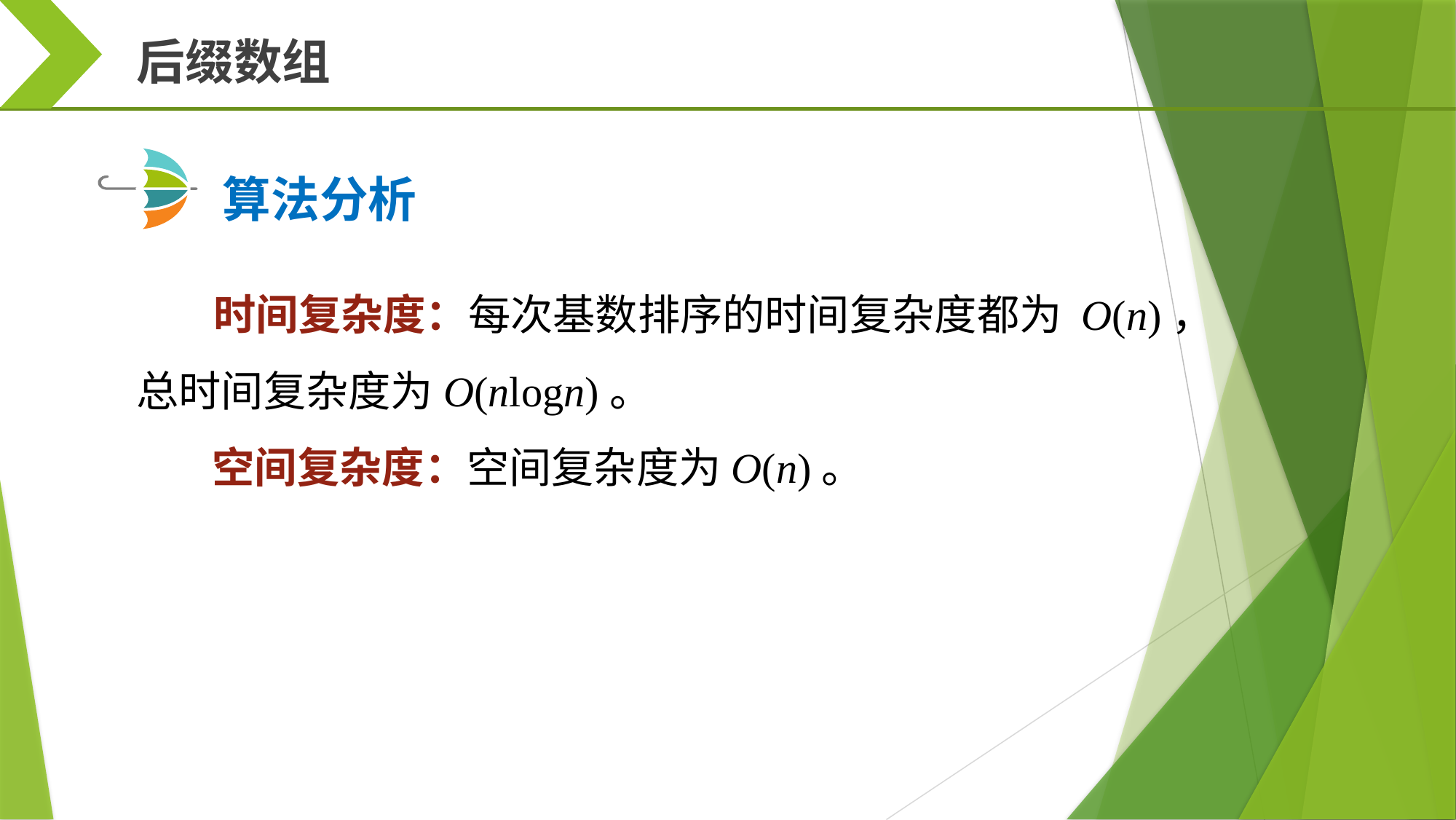

后缀数组

算法分析
时间复杂度：每次基数排序的时间复杂度都为 O(n)，总时间复杂度为O(nlogn)。
空间复杂度：空间复杂度为O(n)。